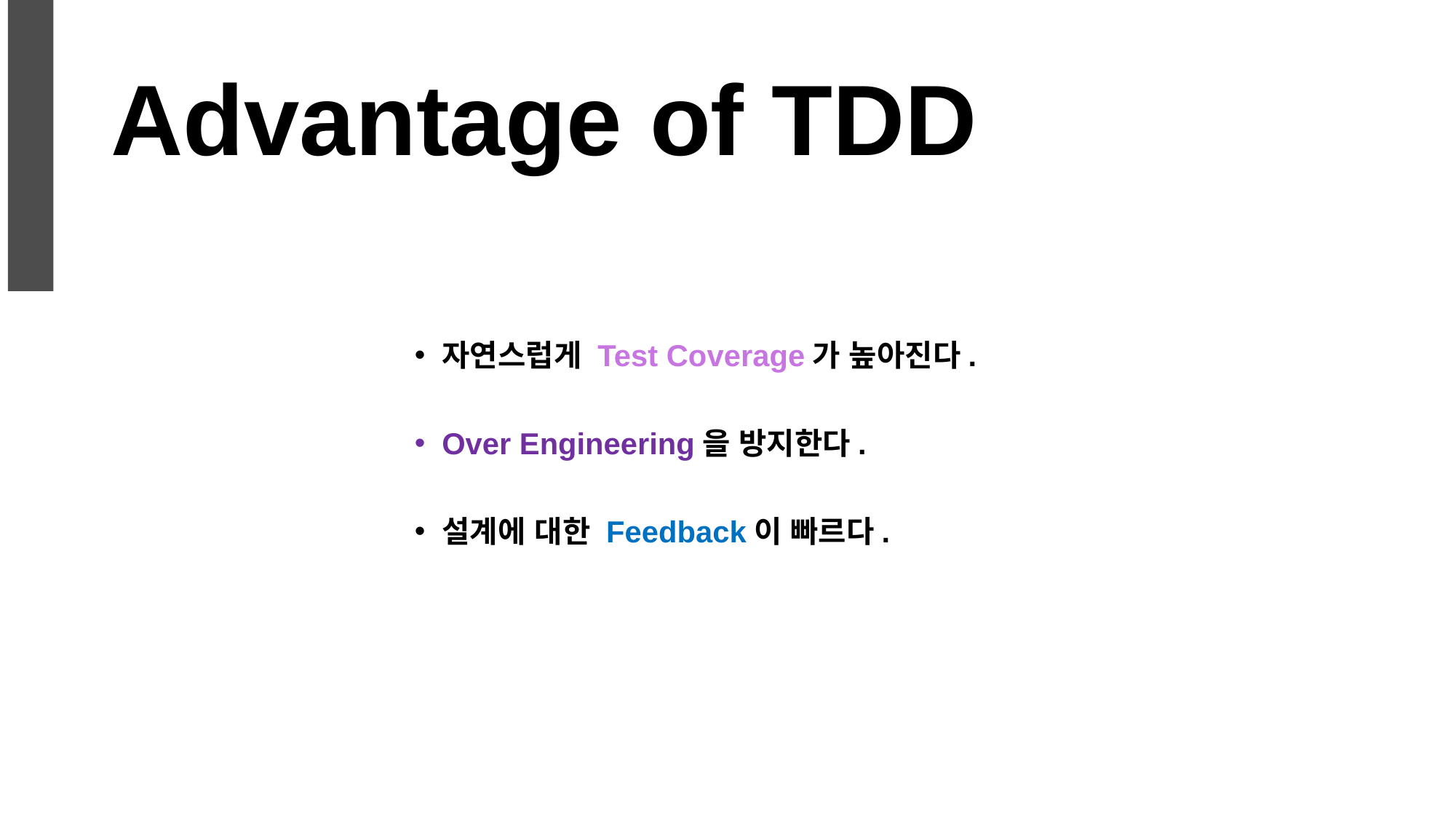

# Advantage of TDD
자연스럽게 Test Coverage가 높아진다.
Over Engineering을 방지한다.
설계에 대한 Feedback이 빠르다.